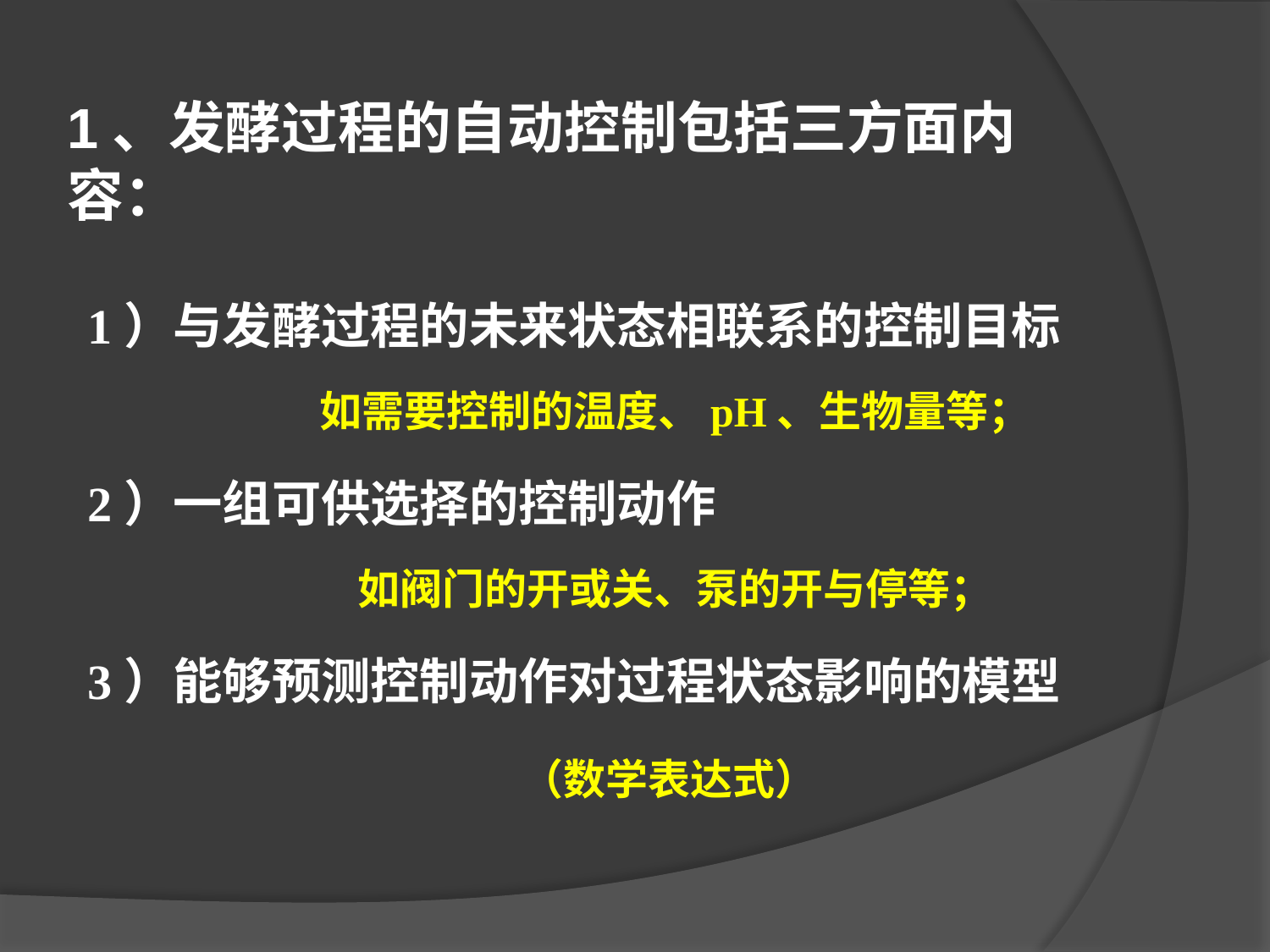

1、发酵过程的自动控制包括三方面内容：
1）与发酵过程的未来状态相联系的控制目标
     如需要控制的温度、pH、生物量等；
2）一组可供选择的控制动作
     如阀门的开或关、泵的开与停等；
3）能够预测控制动作对过程状态影响的模型
   （数学表达式）